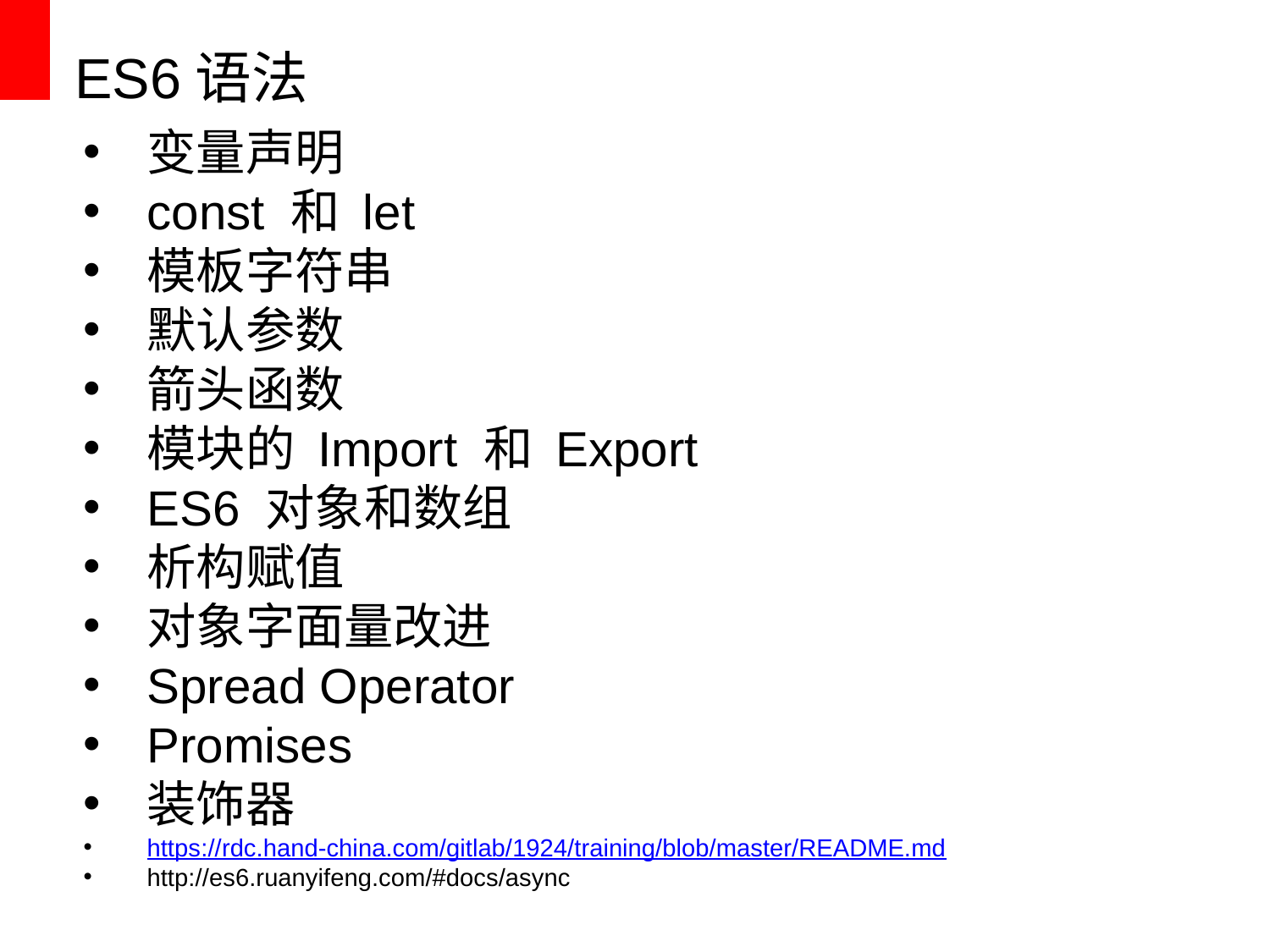

# ES6语法
变量声明
const 和 let
模板字符串
默认参数
箭头函数
模块的 Import 和 Export
ES6 对象和数组
析构赋值
对象字面量改进
Spread Operator
Promises
装饰器
https://rdc.hand-china.com/gitlab/1924/training/blob/master/README.md
http://es6.ruanyifeng.com/#docs/async